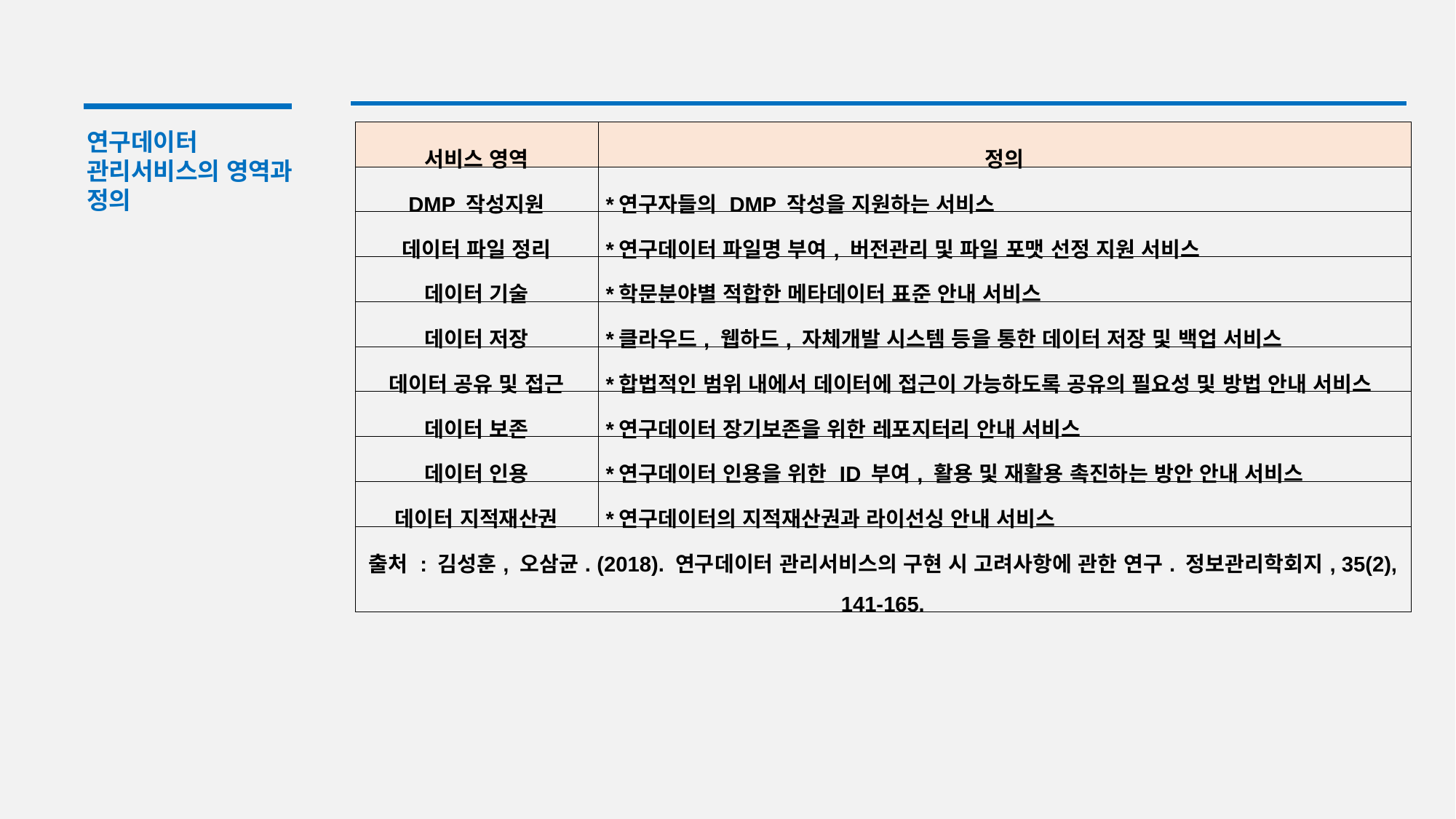

연구데이터 관리서비스의 영역과 정의
| 서비스 영역 | 정의 |
| --- | --- |
| DMP 작성지원 | \*연구자들의 DMP 작성을 지원하는 서비스 |
| 데이터 파일 정리 | \*연구데이터 파일명 부여, 버전관리 및 파일 포맷 선정 지원 서비스 |
| 데이터 기술 | \*학문분야별 적합한 메타데이터 표준 안내 서비스 |
| 데이터 저장 | \*클라우드, 웹하드, 자체개발 시스템 등을 통한 데이터 저장 및 백업 서비스 |
| 데이터 공유 및 접근 | \*합법적인 범위 내에서 데이터에 접근이 가능하도록 공유의 필요성 및 방법 안내 서비스 |
| 데이터 보존 | \*연구데이터 장기보존을 위한 레포지터리 안내 서비스 |
| 데이터 인용 | \*연구데이터 인용을 위한 ID 부여, 활용 및 재활용 촉진하는 방안 안내 서비스 |
| 데이터 지적재산권 | \*연구데이터의 지적재산권과 라이선싱 안내 서비스 |
| 출처 : 김성훈, 오삼균. (2018). 연구데이터 관리서비스의 구현 시 고려사항에 관한 연구. 정보관리학회지, 35(2), 141-165. |  |